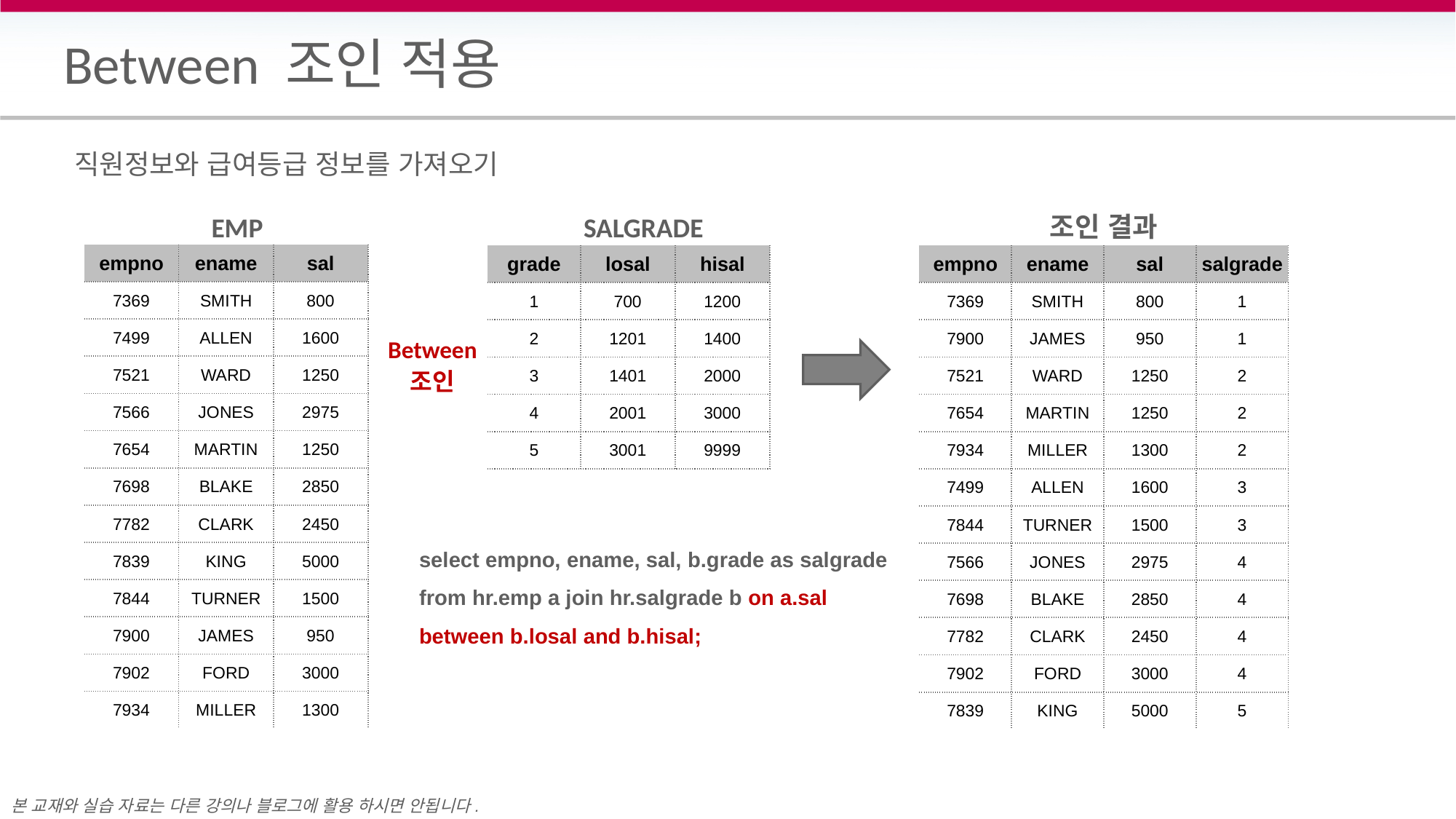

# Between 조인 적용
직원정보와 급여등급 정보를 가져오기
조인 결과
EMP
SALGRADE
| empno | ename | sal |
| --- | --- | --- |
| 7369 | SMITH | 800 |
| 7499 | ALLEN | 1600 |
| 7521 | WARD | 1250 |
| 7566 | JONES | 2975 |
| 7654 | MARTIN | 1250 |
| 7698 | BLAKE | 2850 |
| 7782 | CLARK | 2450 |
| 7839 | KING | 5000 |
| 7844 | TURNER | 1500 |
| 7900 | JAMES | 950 |
| 7902 | FORD | 3000 |
| 7934 | MILLER | 1300 |
| grade | losal | hisal |
| --- | --- | --- |
| 1 | 700 | 1200 |
| 2 | 1201 | 1400 |
| 3 | 1401 | 2000 |
| 4 | 2001 | 3000 |
| 5 | 3001 | 9999 |
| empno | ename | sal | salgrade |
| --- | --- | --- | --- |
| 7369 | SMITH | 800 | 1 |
| 7900 | JAMES | 950 | 1 |
| 7521 | WARD | 1250 | 2 |
| 7654 | MARTIN | 1250 | 2 |
| 7934 | MILLER | 1300 | 2 |
| 7499 | ALLEN | 1600 | 3 |
| 7844 | TURNER | 1500 | 3 |
| 7566 | JONES | 2975 | 4 |
| 7698 | BLAKE | 2850 | 4 |
| 7782 | CLARK | 2450 | 4 |
| 7902 | FORD | 3000 | 4 |
| 7839 | KING | 5000 | 5 |
Between
조인

select empno, ename, sal, b.grade as salgrade
from hr.emp a join hr.salgrade b on a.sal between b.losal and b.hisal;